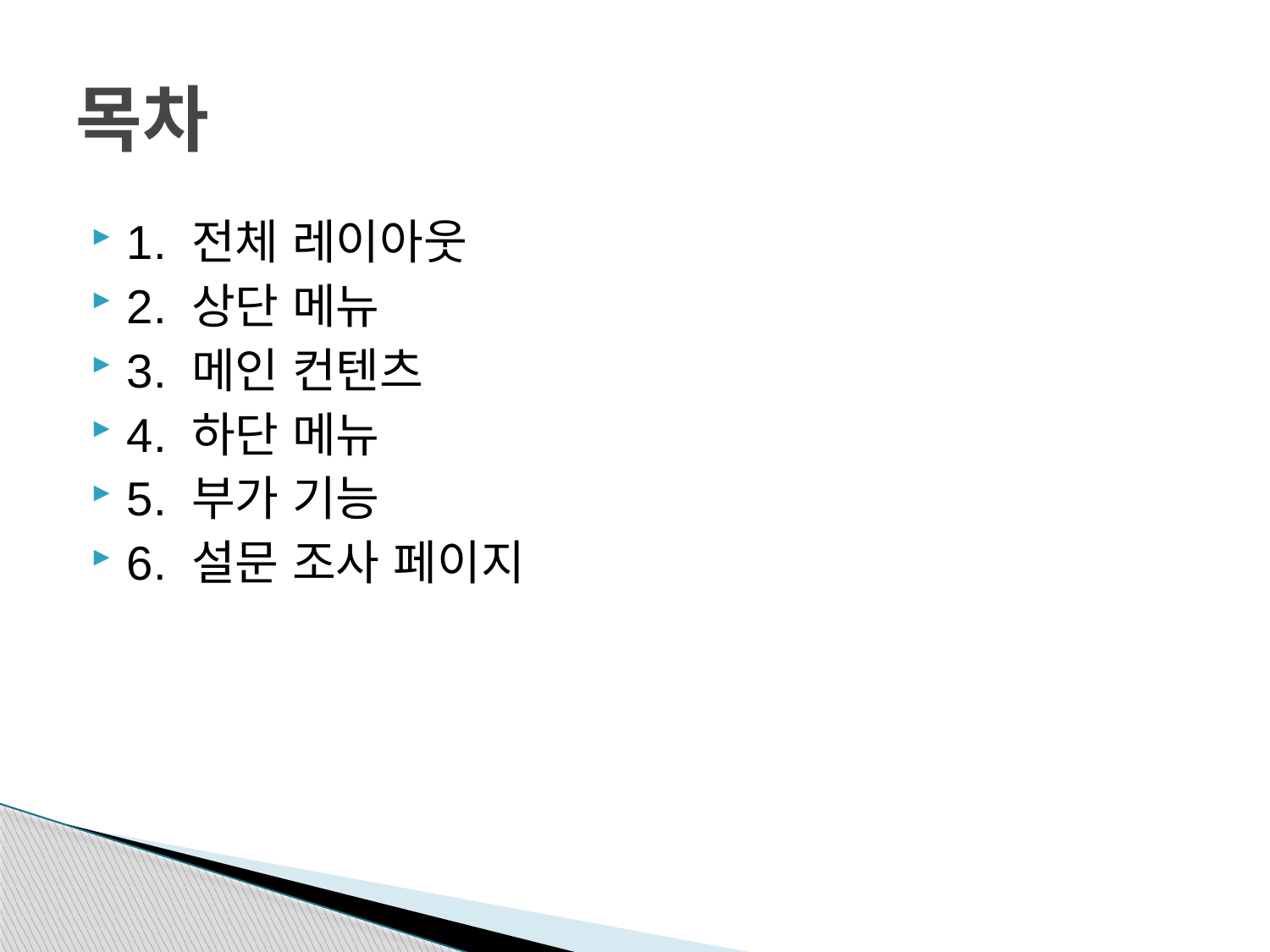

# 목차
1. 전체 레이아웃
2. 상단 메뉴
3. 메인 컨텐츠
4. 하단 메뉴
5. 부가 기능
6. 설문 조사 페이지